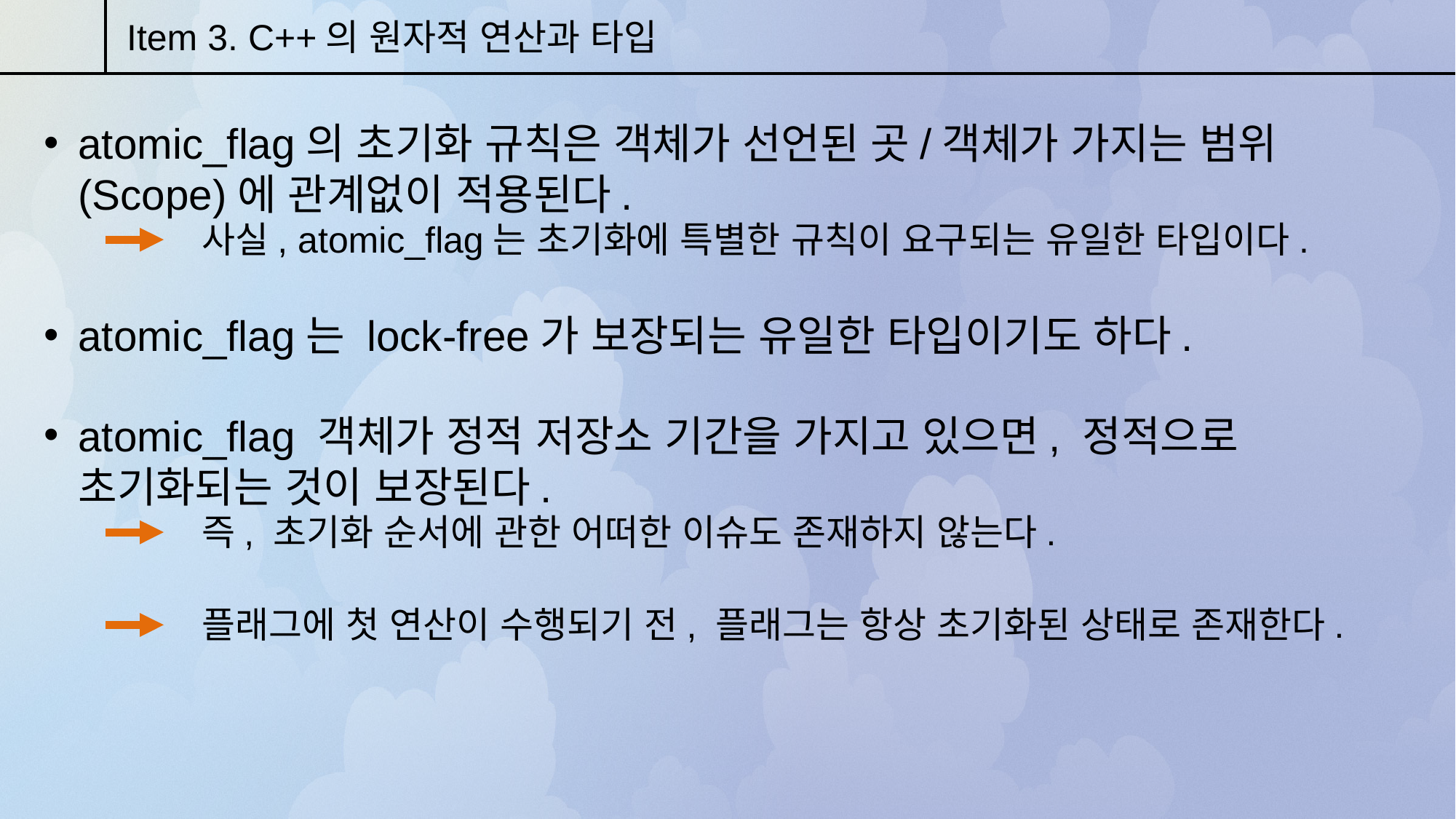

Item 3. C++의 원자적 연산과 타입
atomic_flag의 초기화 규칙은 객체가 선언된 곳/객체가 가지는 범위(Scope)에 관계없이 적용된다.
사실, atomic_flag는 초기화에 특별한 규칙이 요구되는 유일한 타입이다.
atomic_flag는 lock-free가 보장되는 유일한 타입이기도 하다.
atomic_flag 객체가 정적 저장소 기간을 가지고 있으면, 정적으로 초기화되는 것이 보장된다.
즉, 초기화 순서에 관한 어떠한 이슈도 존재하지 않는다.
플래그에 첫 연산이 수행되기 전, 플래그는 항상 초기화된 상태로 존재한다.